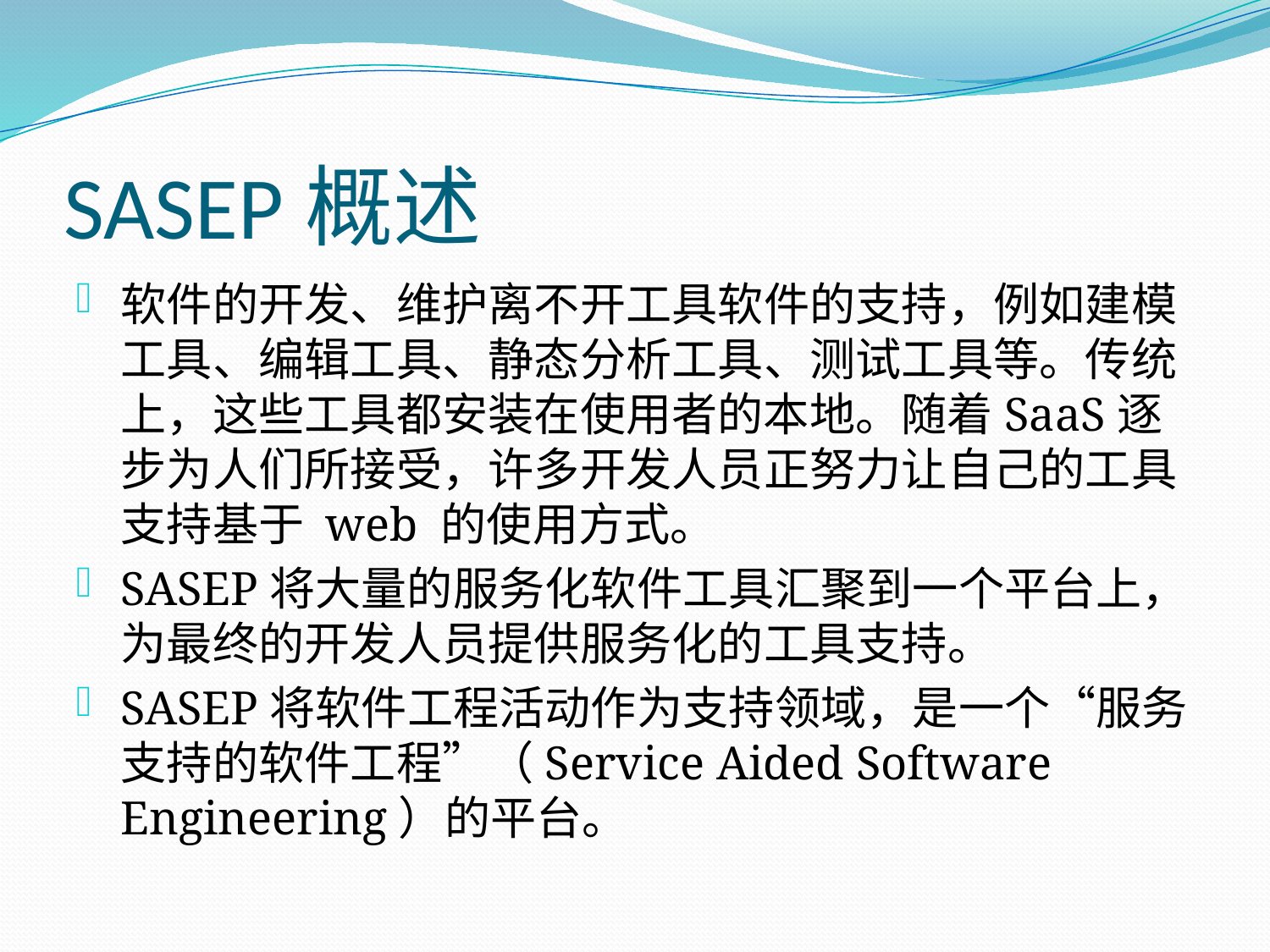

# SASEP概述
软件的开发、维护离不开工具软件的支持，例如建模工具、编辑工具、静态分析工具、测试工具等。传统上，这些工具都安装在使用者的本地。随着SaaS逐步为人们所接受，许多开发人员正努力让自己的工具支持基于 web 的使用方式。
SASEP将大量的服务化软件工具汇聚到一个平台上，为最终的开发人员提供服务化的工具支持。
SASEP将软件工程活动作为支持领域，是一个“服务支持的软件工程”（Service Aided Software Engineering）的平台。